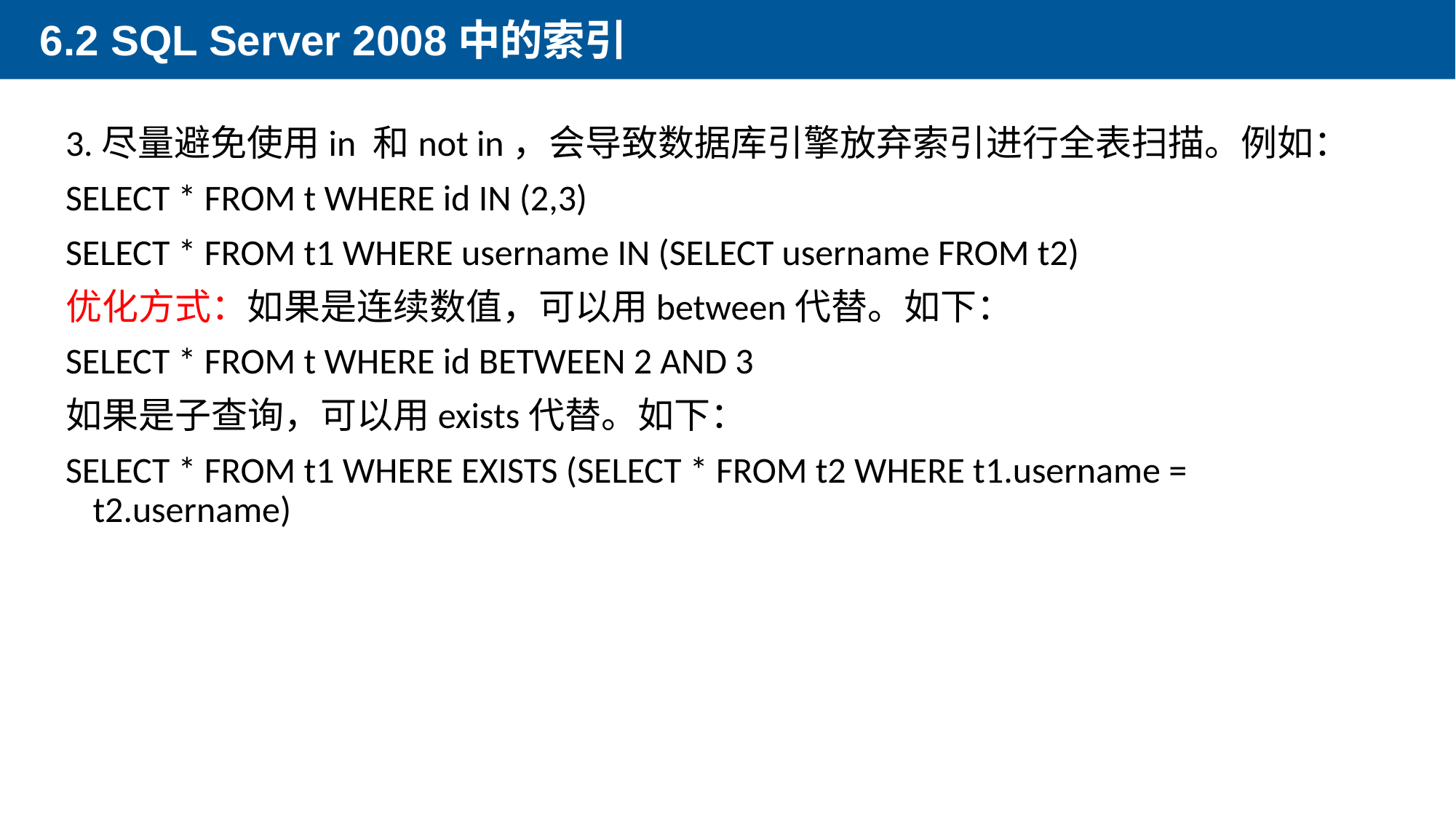

6.2 SQL Server 2008中的索引
3.尽量避免使用in 和not in，会导致数据库引擎放弃索引进行全表扫描。例如：
SELECT * FROM t WHERE id IN (2,3)
SELECT * FROM t1 WHERE username IN (SELECT username FROM t2)
优化方式：如果是连续数值，可以用between代替。如下：
SELECT * FROM t WHERE id BETWEEN 2 AND 3
如果是子查询，可以用exists代替。如下：
SELECT * FROM t1 WHERE EXISTS (SELECT * FROM t2 WHERE t1.username = t2.username)